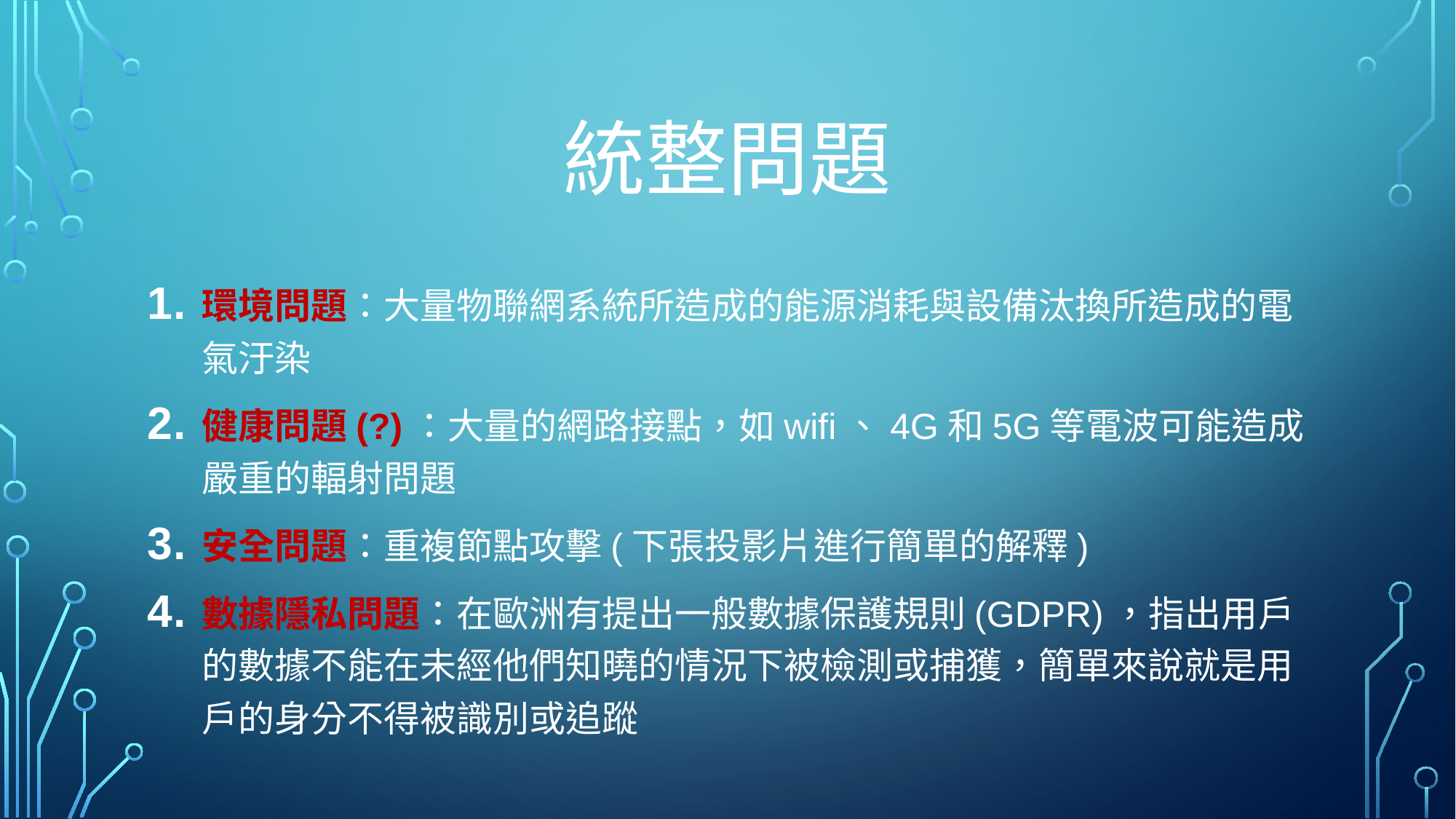

# 統整問題
環境問題：大量物聯網系統所造成的能源消耗與設備汰換所造成的電氣汙染
健康問題(?)：大量的網路接點，如wifi、4G和5G等電波可能造成嚴重的輻射問題
安全問題：重複節點攻擊(下張投影片進行簡單的解釋)
數據隱私問題：在歐洲有提出一般數據保護規則(GDPR)，指出用戶的數據不能在未經他們知曉的情況下被檢測或捕獲，簡單來說就是用戶的身分不得被識別或追蹤